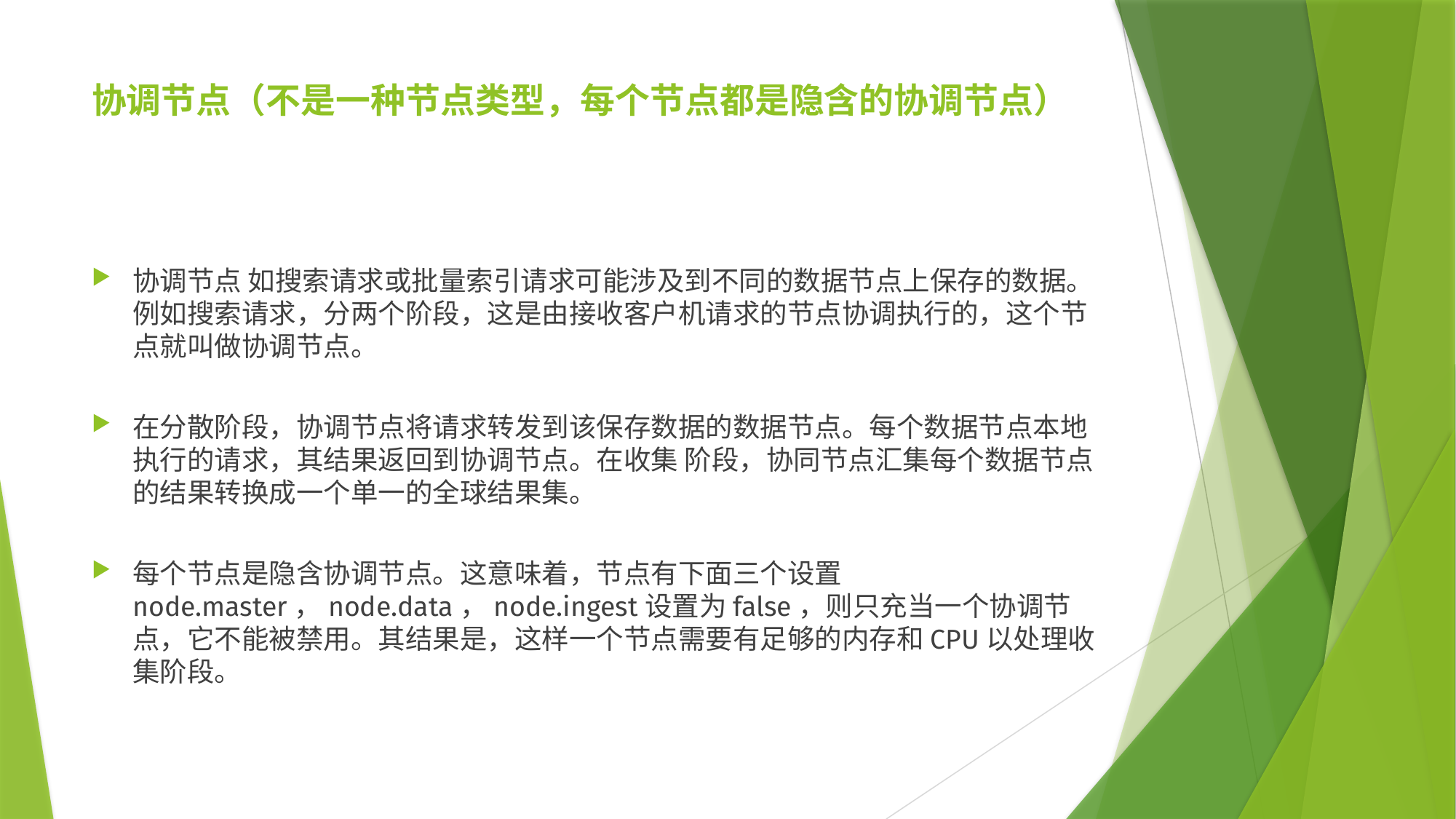

# 协调节点（不是一种节点类型，每个节点都是隐含的协调节点）
协调节点 如搜索请求或批量索引请求可能涉及到不同的数据节点上保存的数据。例如搜索请求，分两个阶段，这是由接收客户机请求的节点协调执行的，这个节点就叫做协调节点。
在分散阶段，协调节点将请求转发到该保存数据的数据节点。每个数据节点本地执行的请求，其结果返回到协调节点。在收集 阶段，协同节点汇集每个数据节点的结果转换成一个单一的全球结果集。
每个节点是隐含协调节点。这意味着，节点有下面三个设置node.master，node.data，node.ingest设置为false，则只充当一个协调节点，它不能被禁用。其结果是，这样一个节点需要有足够的内存和CPU以处理收集阶段。